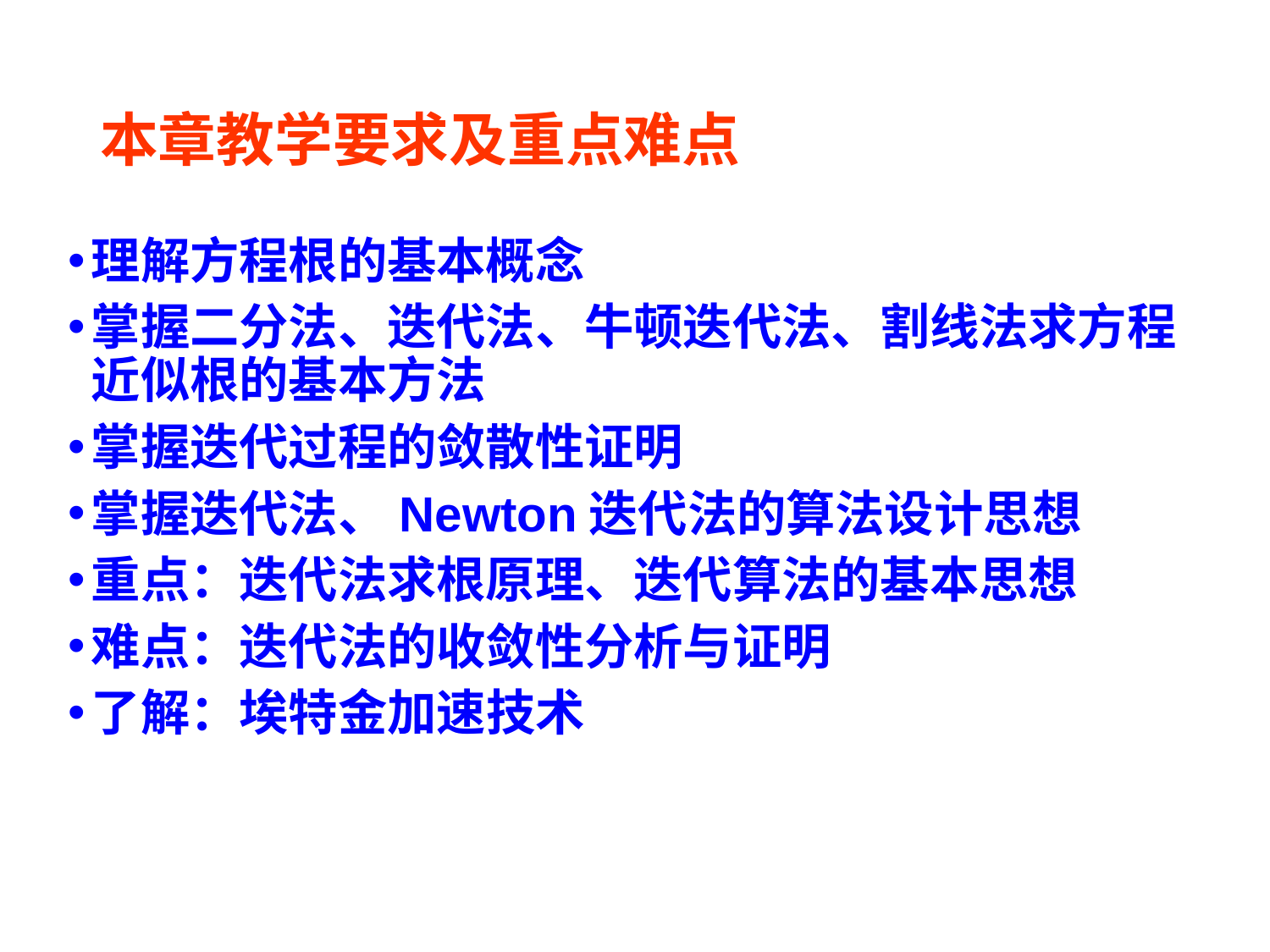

# 本章教学要求及重点难点
理解方程根的基本概念
掌握二分法、迭代法、牛顿迭代法、割线法求方程近似根的基本方法
掌握迭代过程的敛散性证明
掌握迭代法、Newton迭代法的算法设计思想
重点：迭代法求根原理、迭代算法的基本思想
难点：迭代法的收敛性分析与证明
了解：埃特金加速技术